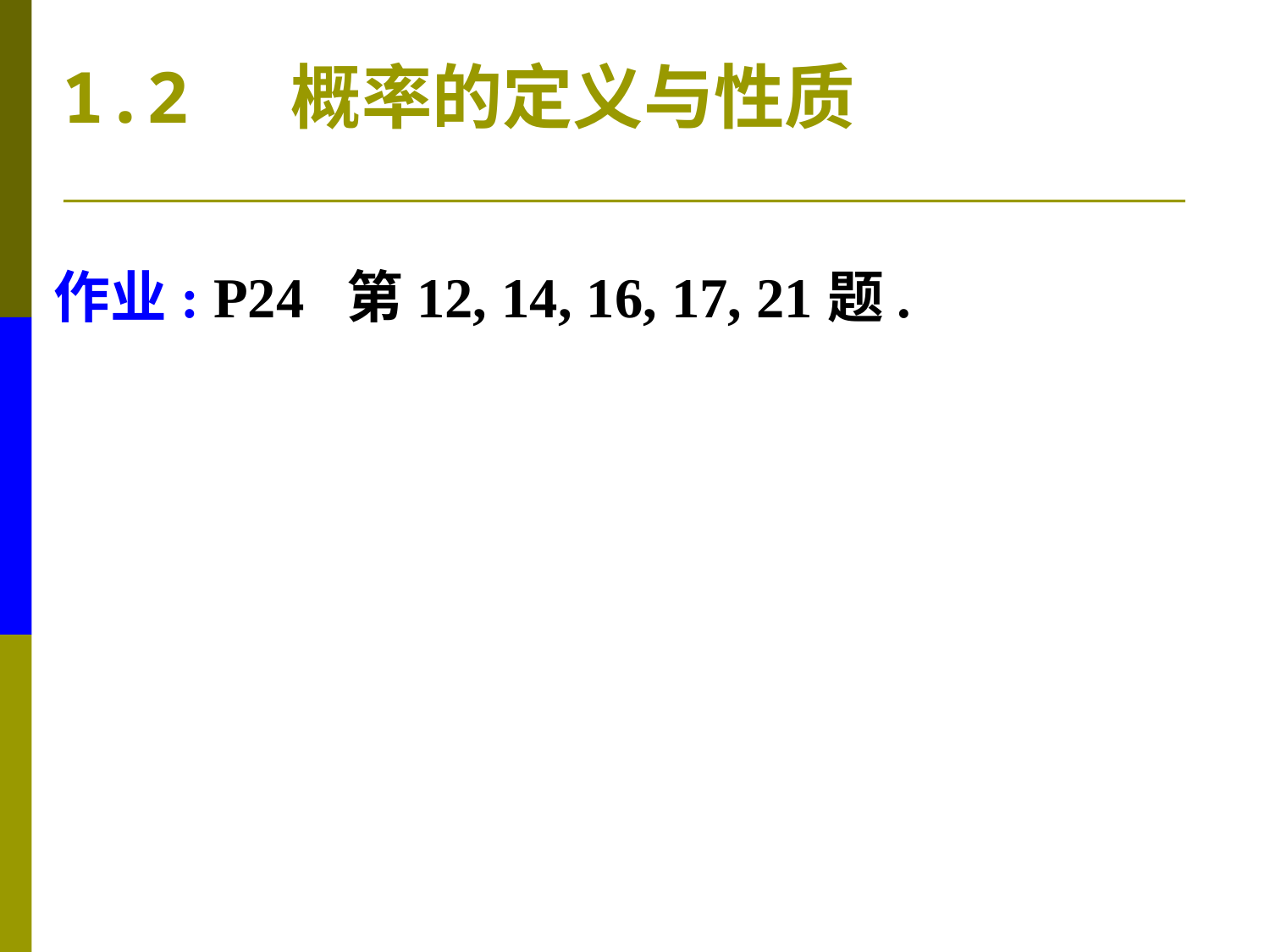

1.2  概率的定义与性质
作业: P24  第12, 14, 16, 17, 21题.